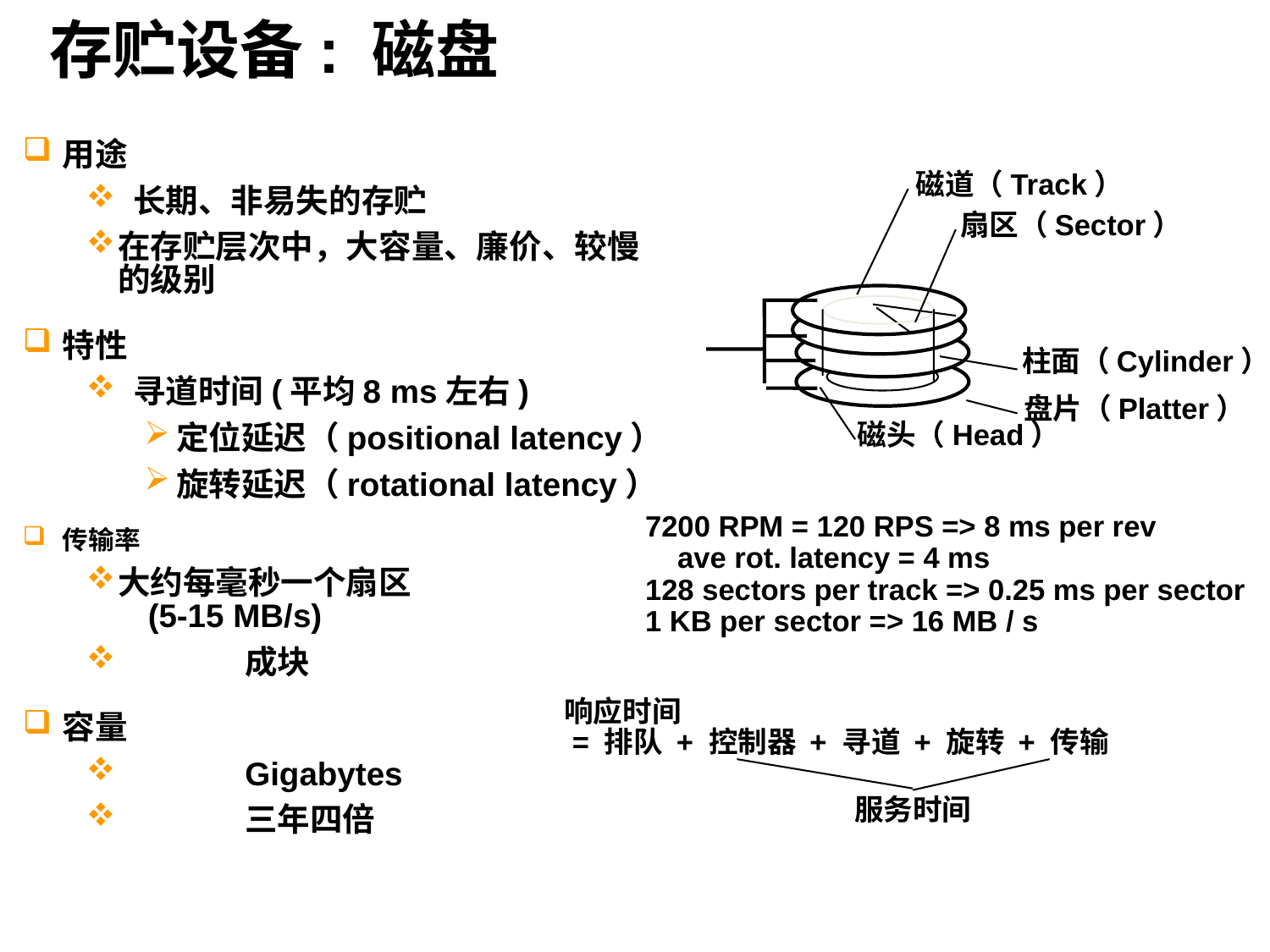

# 存贮设备: 磁盘

用途
 长期、非易失的存贮
在存贮层次中，大容量、廉价、较慢的级别
特性
 寻道时间(平均8 ms左右)
定位延迟（positional latency）
旋转延迟（rotational latency）
传输率
大约每毫秒一个扇区
   (5-15 MB/s)
	成块
容量
	Gigabytes
	三年四倍
磁道（Track）

扇区（Sector）

柱面（Cylinder）

盘片（Platter）

磁头（Head）
7200 RPM = 120 RPS => 8 ms per rev
    ave rot. latency = 4 ms
128 sectors per track => 0.25 ms per sector
1 KB per sector => 16 MB / s
响应时间
 = 排队 + 控制器 + 寻道 + 旋转 + 传输

服务时间